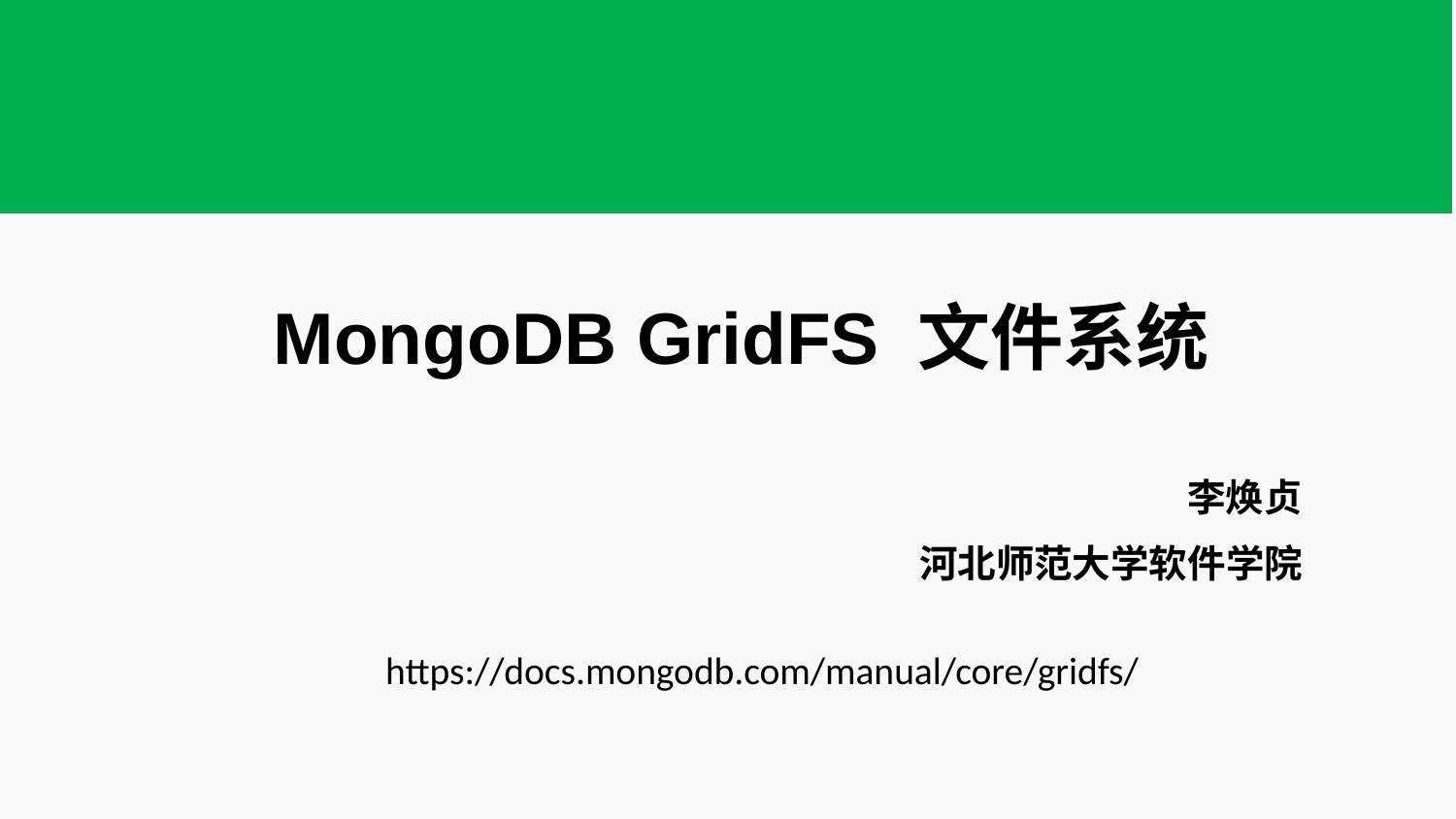

# MongoDB GridFS 文件系统
李焕贞
河北师范大学软件学院
https://docs.mongodb.com/manual/core/gridfs/